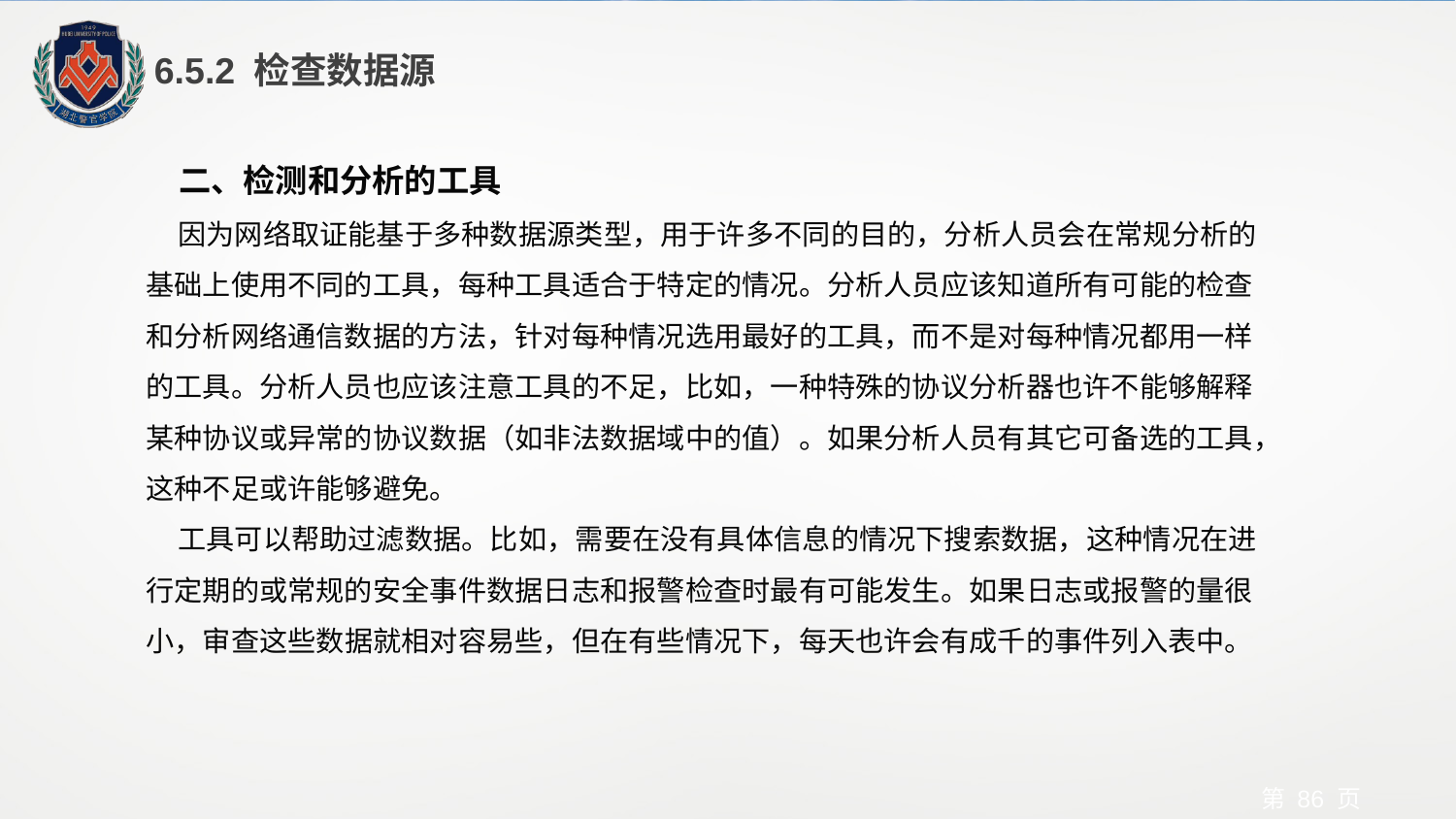

6.5.2 检查数据源
    二、检测和分析的工具
    因为网络取证能基于多种数据源类型，用于许多不同的目的，分析人员会在常规分析的基础上使用不同的工具，每种工具适合于特定的情况。分析人员应该知道所有可能的检查和分析网络通信数据的方法，针对每种情况选用最好的工具，而不是对每种情况都用一样的工具。分析人员也应该注意工具的不足，比如，一种特殊的协议分析器也许不能够解释某种协议或异常的协议数据（如非法数据域中的值）。如果分析人员有其它可备选的工具，这种不足或许能够避免。
    工具可以帮助过滤数据。比如，需要在没有具体信息的情况下搜索数据，这种情况在进行定期的或常规的安全事件数据日志和报警检查时最有可能发生。如果日志或报警的量很小，审查这些数据就相对容易些，但在有些情况下，每天也许会有成千的事件列入表中。